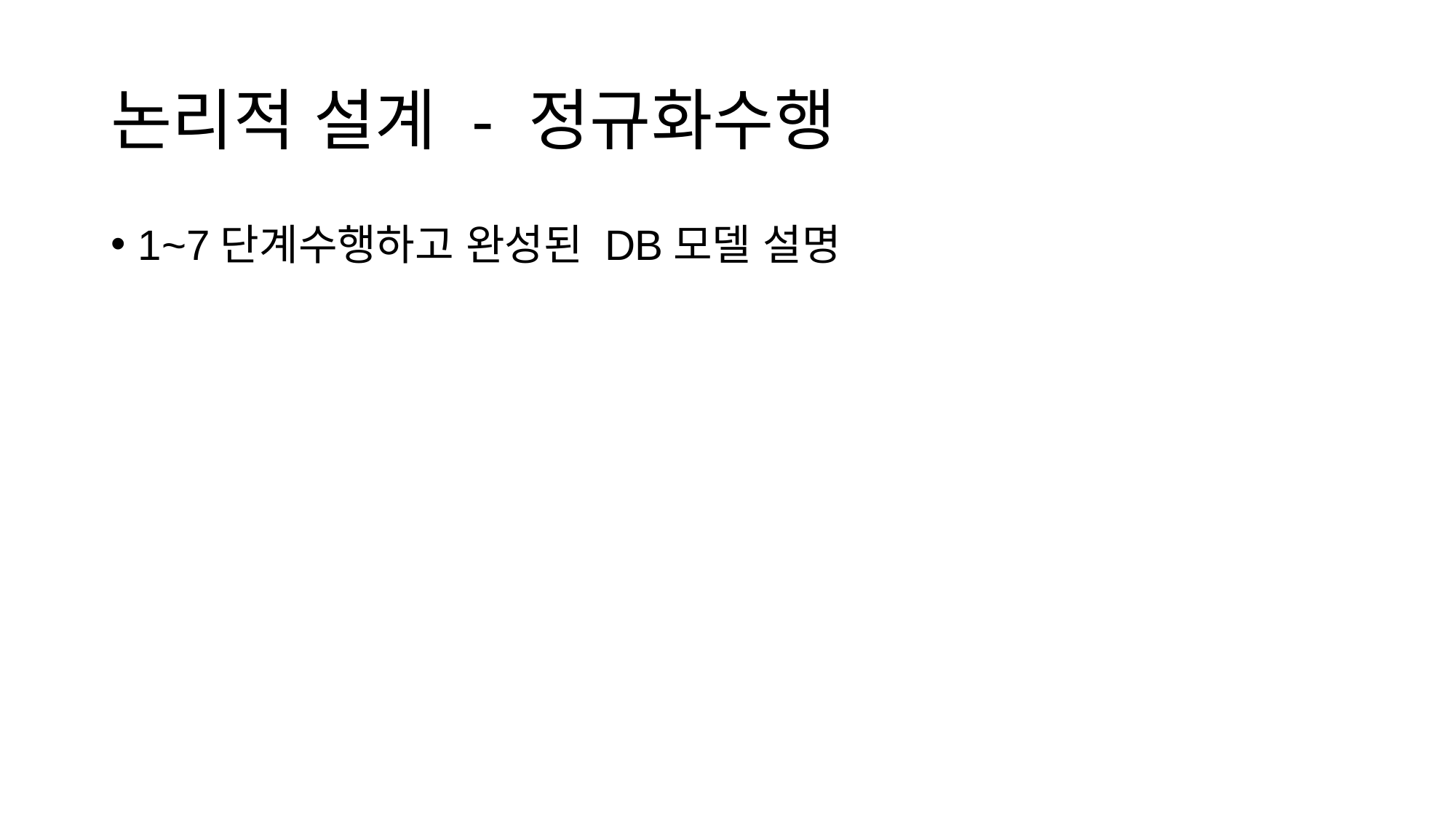

# 논리적 설계 - 정규화수행
1~7단계수행하고 완성된 DB모델 설명